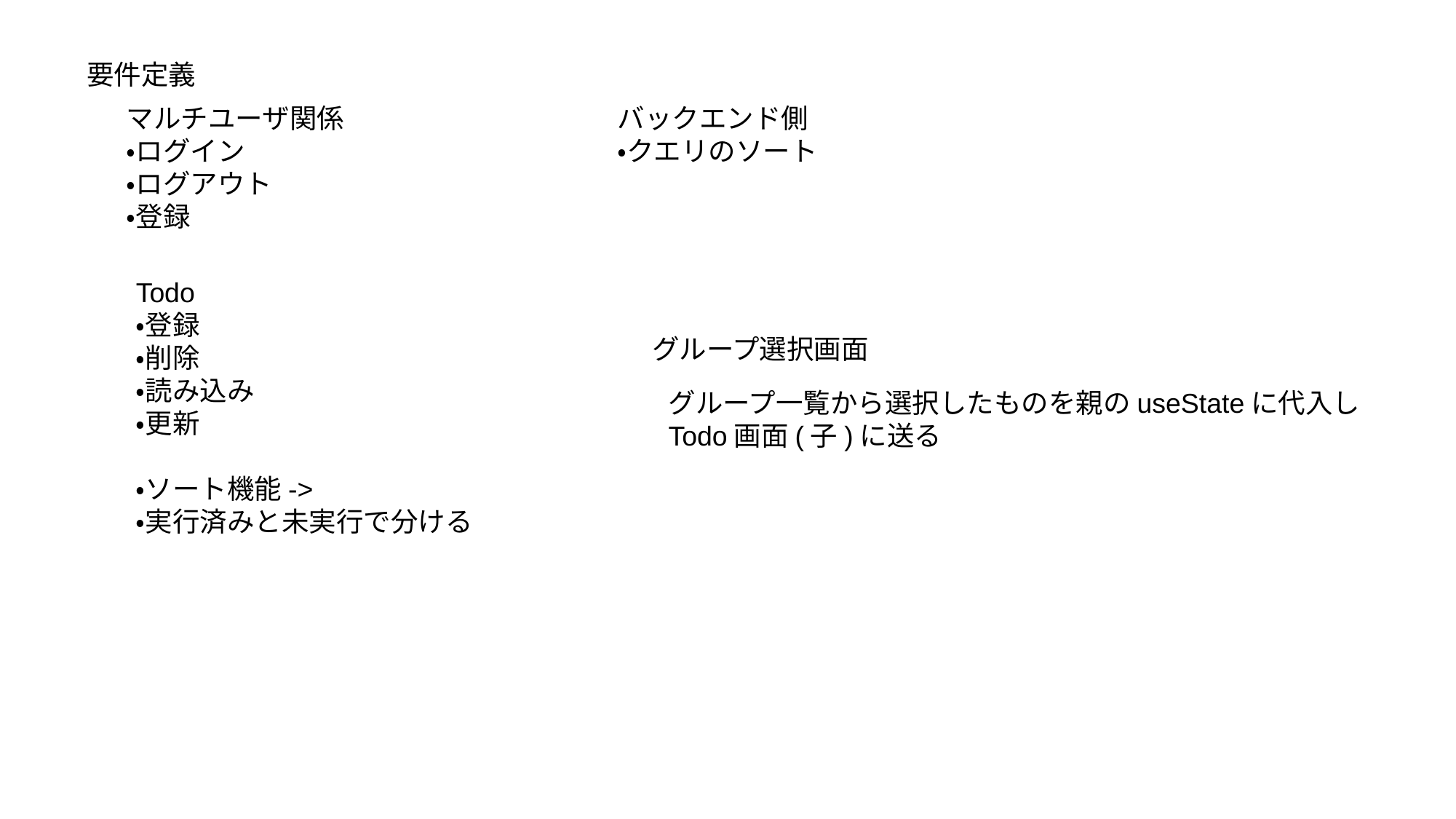

要件定義
マルチユーザ関係
・ログイン
・ログアウト
・登録
バックエンド側
・クエリのソート

Todo
・登録
・削除
・読み込み
・更新

・ソート機能->
・実行済みと未実行で分ける
グループ選択画面
グループ一覧から選択したものを親のuseStateに代入し
Todo画面(子)に送る